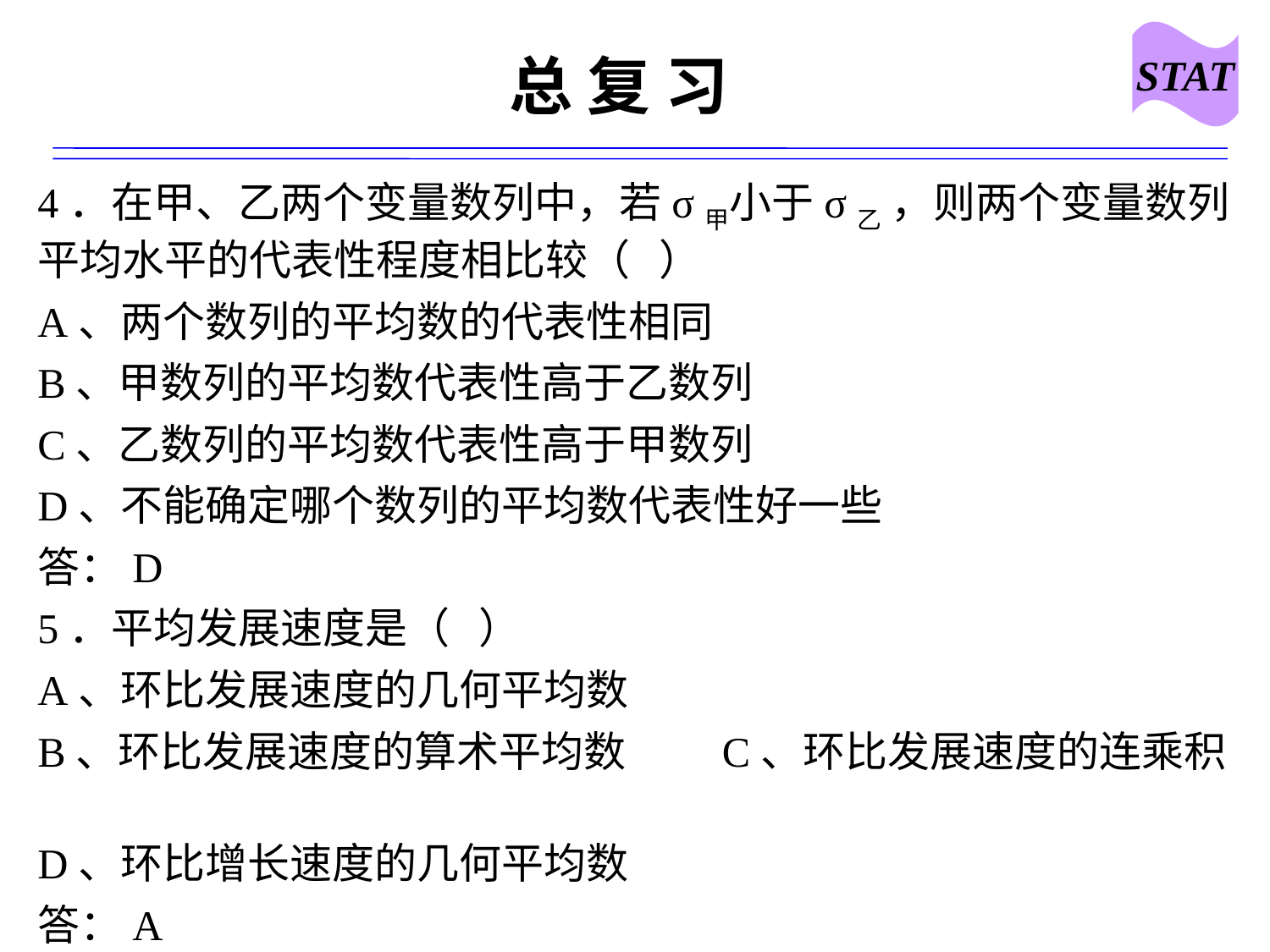

STAT
# 总 复 习

4．在甲、乙两个变量数列中，若σ甲小于σ乙 ，则两个变量数列平均水平的代表性程度相比较（   ）
A、两个数列的平均数的代表性相同
B、甲数列的平均数代表性高于乙数列
C、乙数列的平均数代表性高于甲数列
D、不能确定哪个数列的平均数代表性好一些
答：D
5．平均发展速度是（   ）
A、环比发展速度的几何平均数
B、环比发展速度的算术平均数         C、环比发展速度的连乘积
D、环比增长速度的几何平均数
答：A